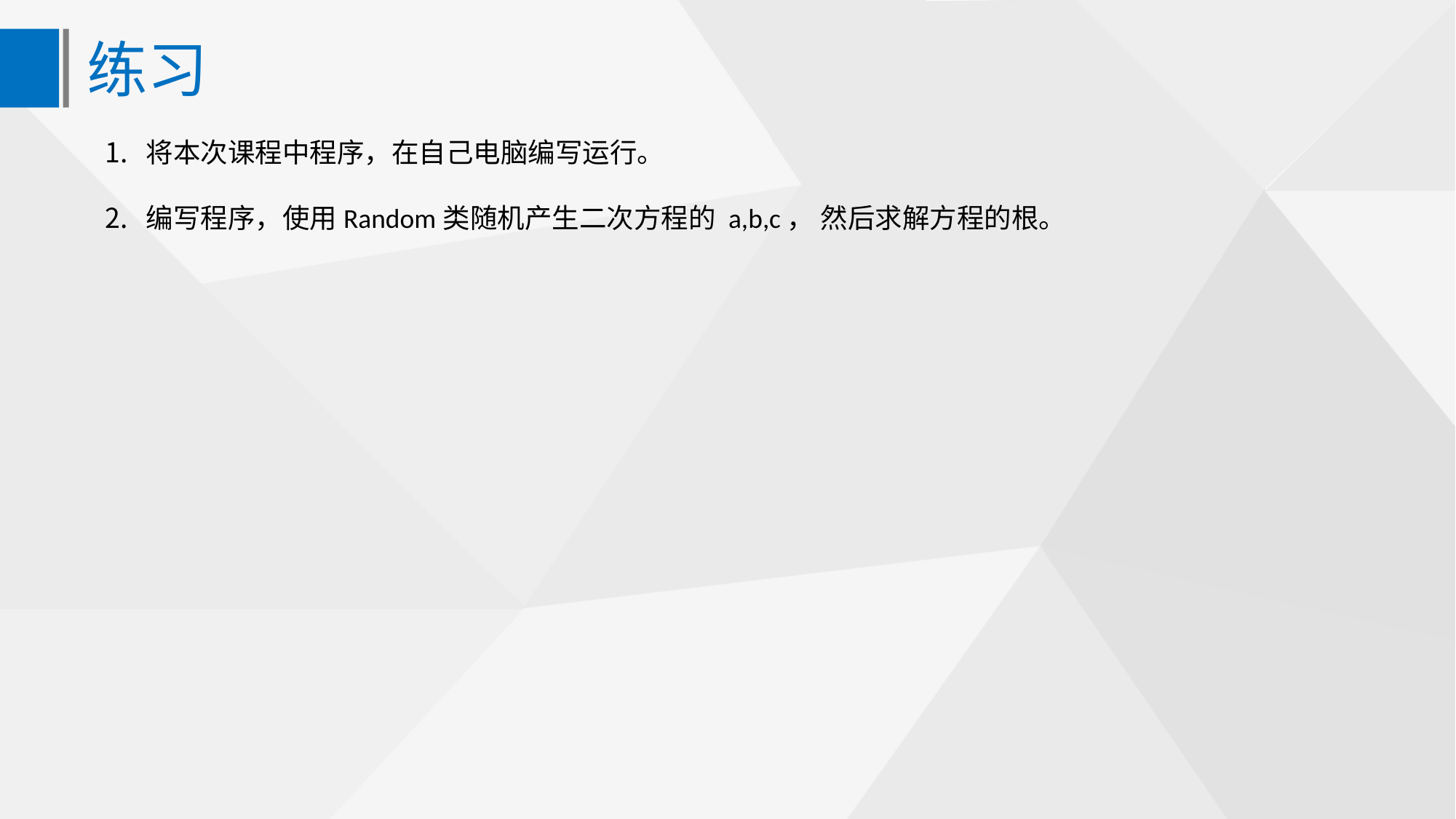

练习

将本次课程中程序，在自己电脑编写运行。

编写程序，使用Random类随机产生二次方程的 a,b,c， 然后求解方程的根。